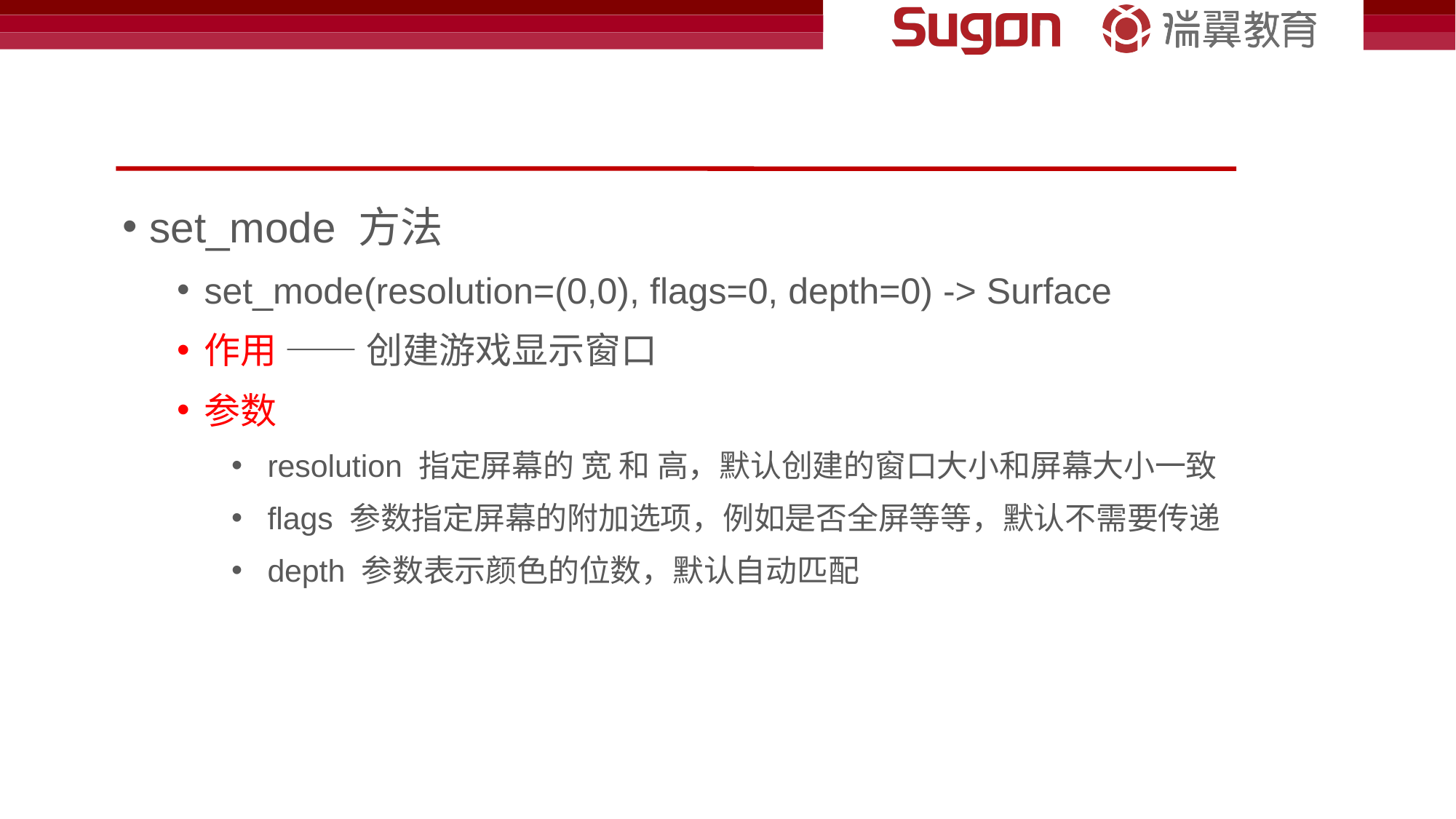

#
set_mode 方法
set_mode(resolution=(0,0), flags=0, depth=0) -> Surface
作用 —— 创建游戏显示窗口
参数
 resolution 指定屏幕的 宽 和 高，默认创建的窗口大小和屏幕大小一致
 flags 参数指定屏幕的附加选项，例如是否全屏等等，默认不需要传递
 depth 参数表示颜色的位数，默认自动匹配